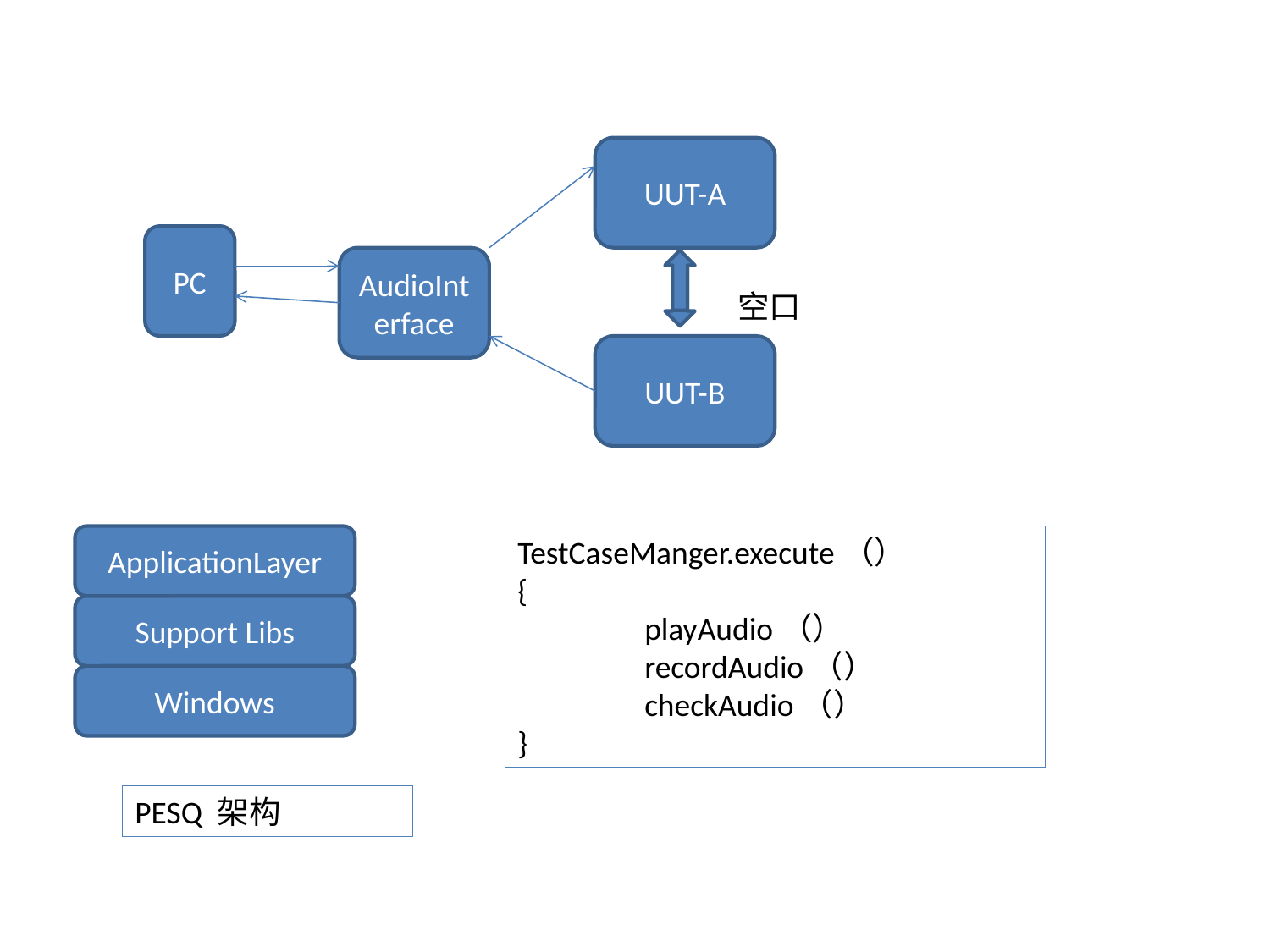

UUT-A
PC
AudioInterface

空口
UUT-B
ApplicationLayer
TestCaseManger.execute（）
{
	playAudio（）
    	recordAudio（）
	checkAudio（）
}
Support Libs
Windows
PESQ 架构